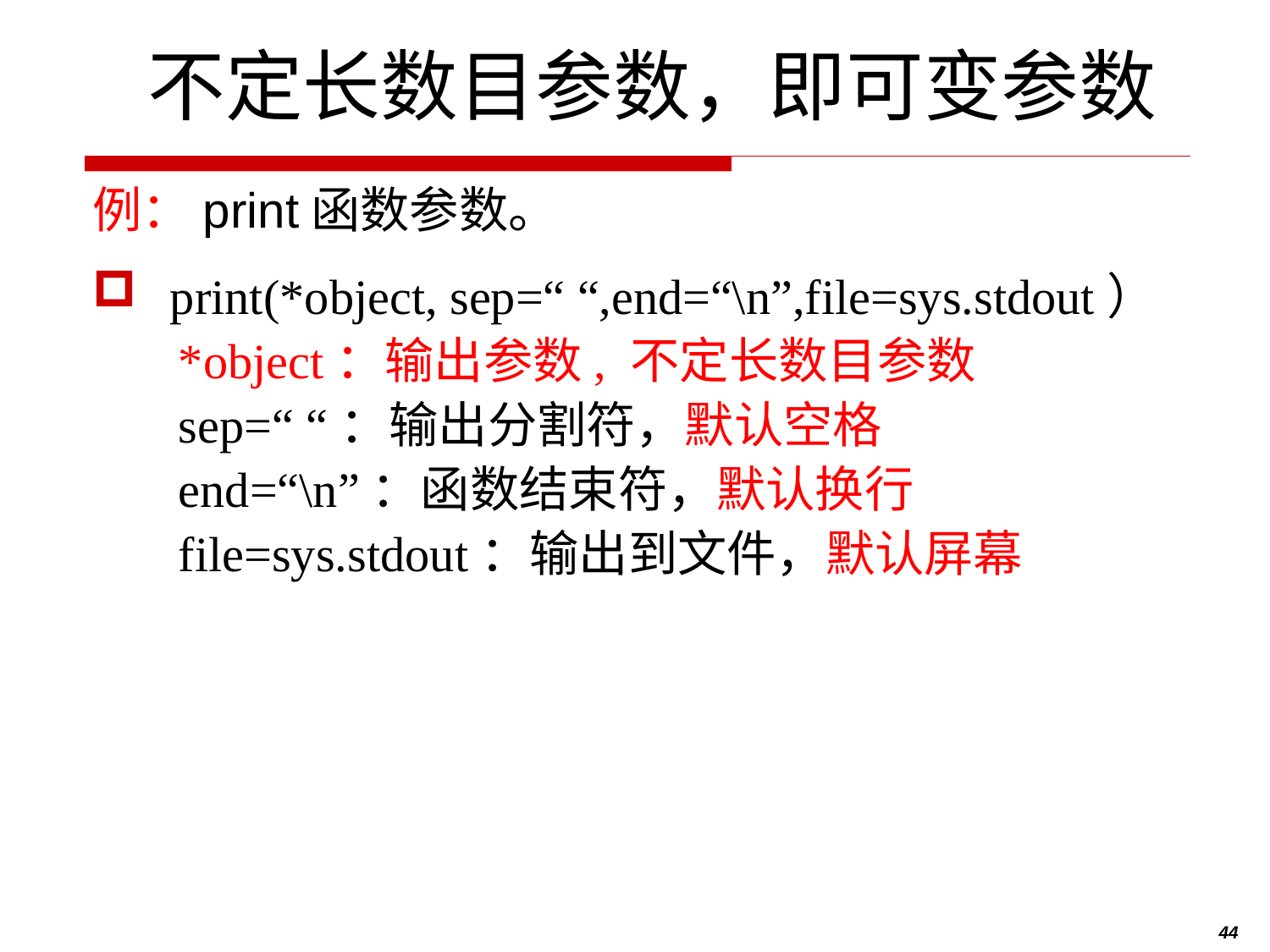

不定长数目参数，即可变参数
# 例：print函数参数。
 print(*object, sep=“ “,end=“\n”,file=sys.stdout）
       *object：输出参数, 不定长数目参数
       sep=“ “：输出分割符，默认空格
       end=“\n”：函数结束符，默认换行
       file=sys.stdout：输出到文件，默认屏幕
44